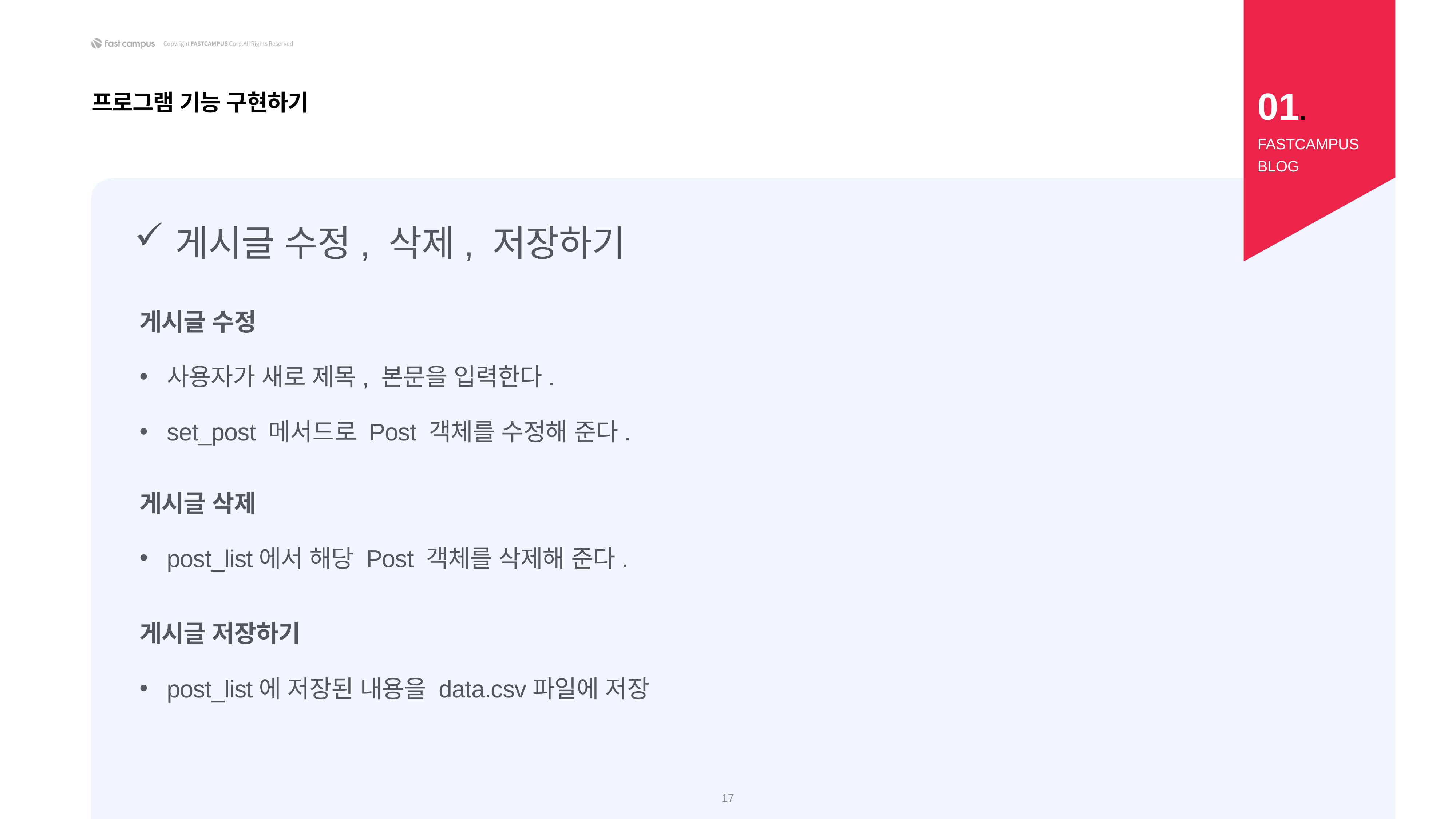

01.
프로그램 기능 구현하기
FASTCAMPUS
BLOG
게시글 수정, 삭제, 저장하기
게시글 수정
사용자가 새로 제목, 본문을 입력한다.
set_post 메서드로 Post 객체를 수정해 준다.
게시글 삭제
post_list에서 해당 Post 객체를 삭제해 준다.
게시글 저장하기
post_list에 저장된 내용을 data.csv파일에 저장
17